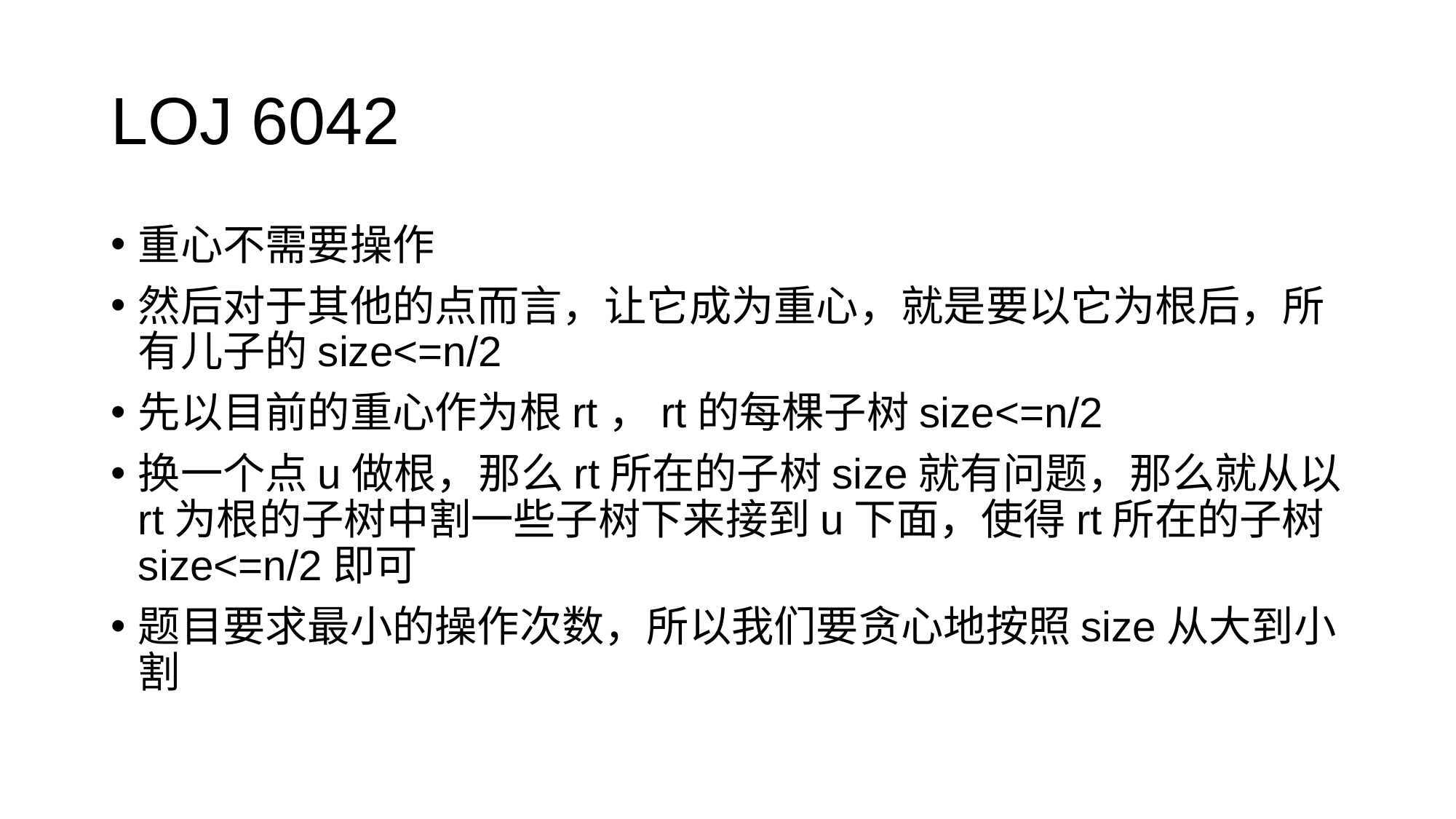

# LOJ 6042
重心不需要操作
然后对于其他的点而言，让它成为重心，就是要以它为根后，所有儿子的size<=n/2
先以目前的重心作为根rt，rt的每棵子树size<=n/2
换一个点u做根，那么rt所在的子树size就有问题，那么就从以rt为根的子树中割一些子树下来接到u下面，使得rt所在的子树size<=n/2即可
题目要求最小的操作次数，所以我们要贪心地按照size从大到小割